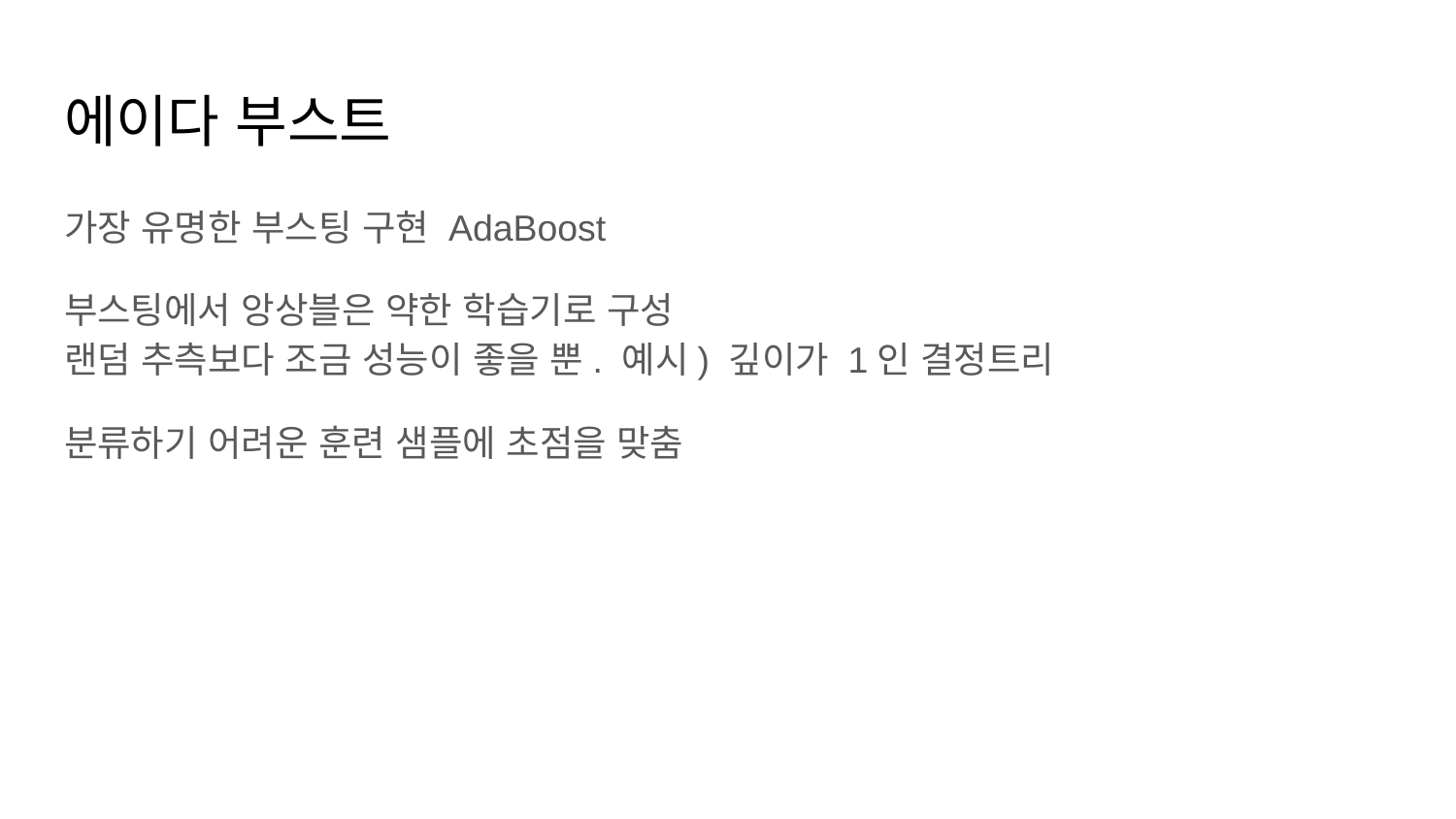

# 에이다 부스트
가장 유명한 부스팅 구현 AdaBoost
부스팅에서 앙상블은 약한 학습기로 구성
랜덤 추측보다 조금 성능이 좋을 뿐. 예시) 깊이가 1인 결정트리
분류하기 어려운 훈련 샘플에 초점을 맞춤